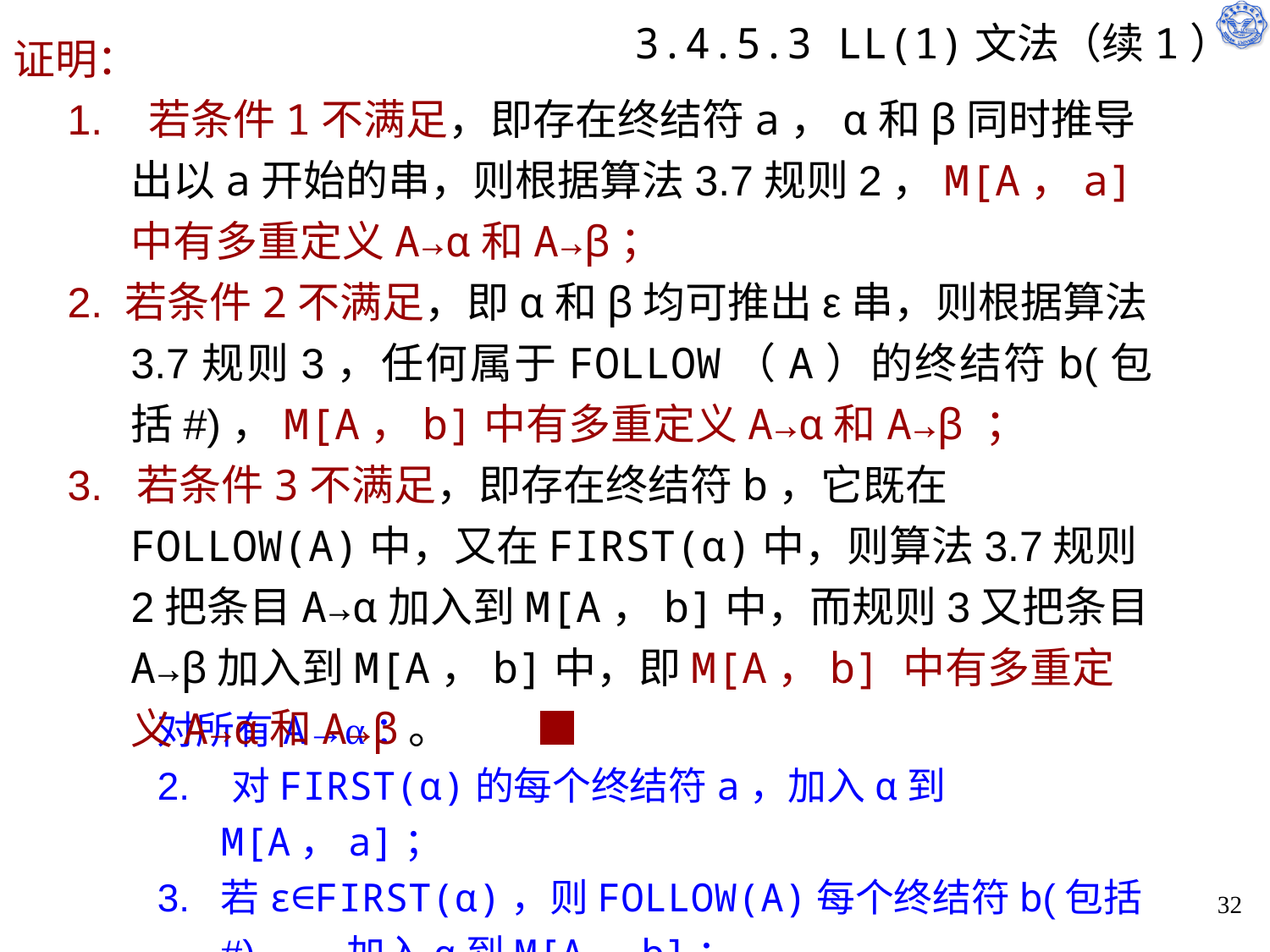

# 3.4.5.3 LL(1)文法（续1）
证明：
1.   若条件1不满足，即存在终结符a，α和β同时推导出以a开始的串，则根据算法3.7规则2，M[A，a]中有多重定义A→α和A→β；
2. 若条件2不满足，即α和β均可推出ε串，则根据算法3.7规则3，任何属于FOLLOW（A）的终结符b(包括#)，M[A，b]中有多重定义A→α和A→β ；
3.  若条件3不满足，即存在终结符b，它既在FOLLOW(A)中，又在FIRST(α)中，则算法3.7规则2把条目A→α加入到M[A，b]中，而规则3又把条目A→β加入到M[A，b]中，即M[A，b] 中有多重定义A→α和A→β。         ■
对所有A→α：
2.   对FIRST(α)的每个终结符a，加入α到M[A，a]；
3.  若ε∈FIRST(α)，则FOLLOW(A)每个终结符b(包括#)，     加入α到M[A，b]；
32